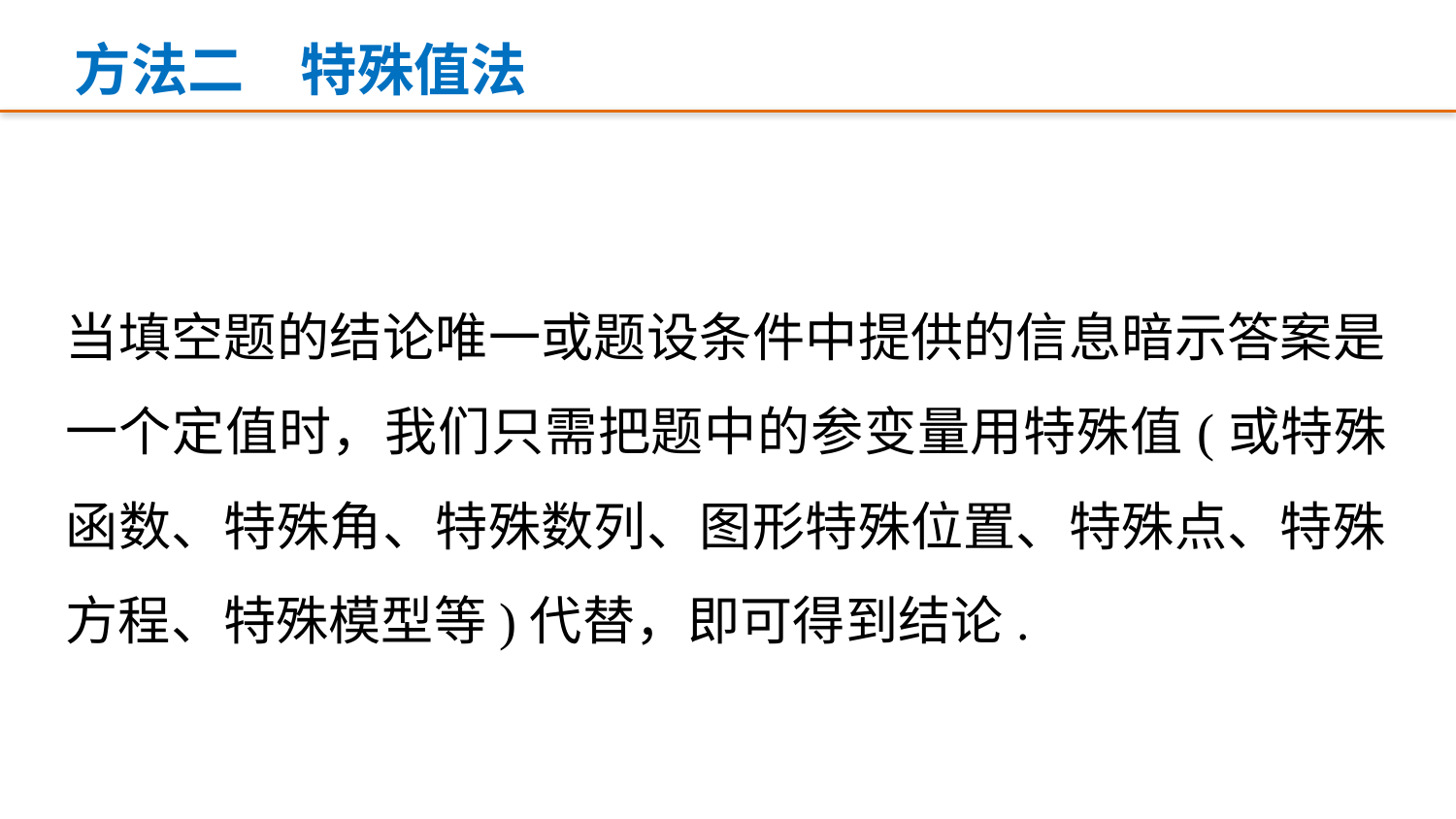

方法二　特殊值法
当填空题的结论唯一或题设条件中提供的信息暗示答案是一个定值时，我们只需把题中的参变量用特殊值(或特殊函数、特殊角、特殊数列、图形特殊位置、特殊点、特殊方程、特殊模型等)代替，即可得到结论.